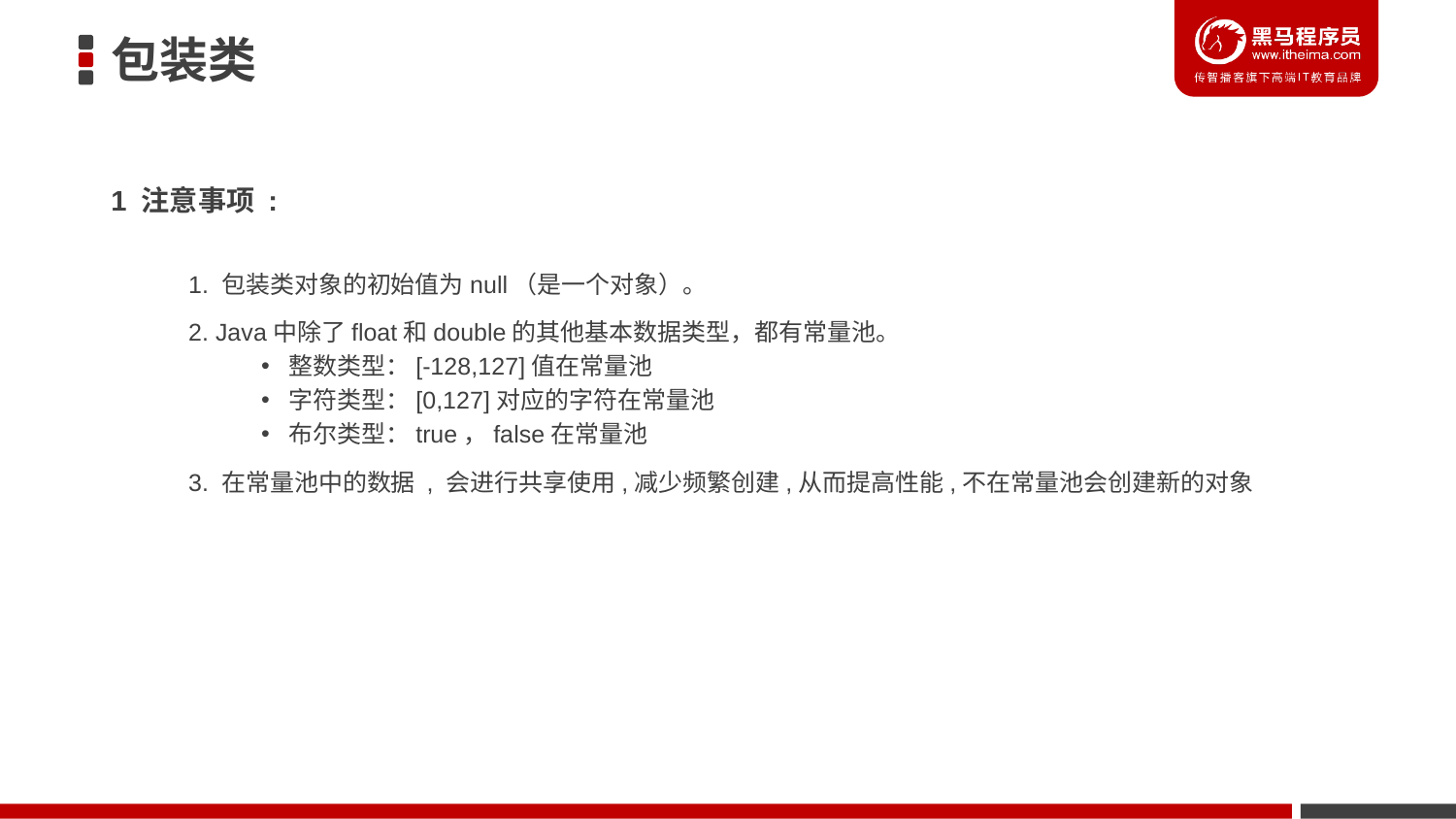

# 包装类
1 注意事项 :
1. 包装类对象的初始值为null（是一个对象）。
2. Java中除了float和double的其他基本数据类型，都有常量池。
整数类型：[-128,127]值在常量池
字符类型：[0,127]对应的字符在常量池
布尔类型：true，false在常量池
3. 在常量池中的数据 , 会进行共享使用,减少频繁创建,从而提高性能,不在常量池会创建新的对象